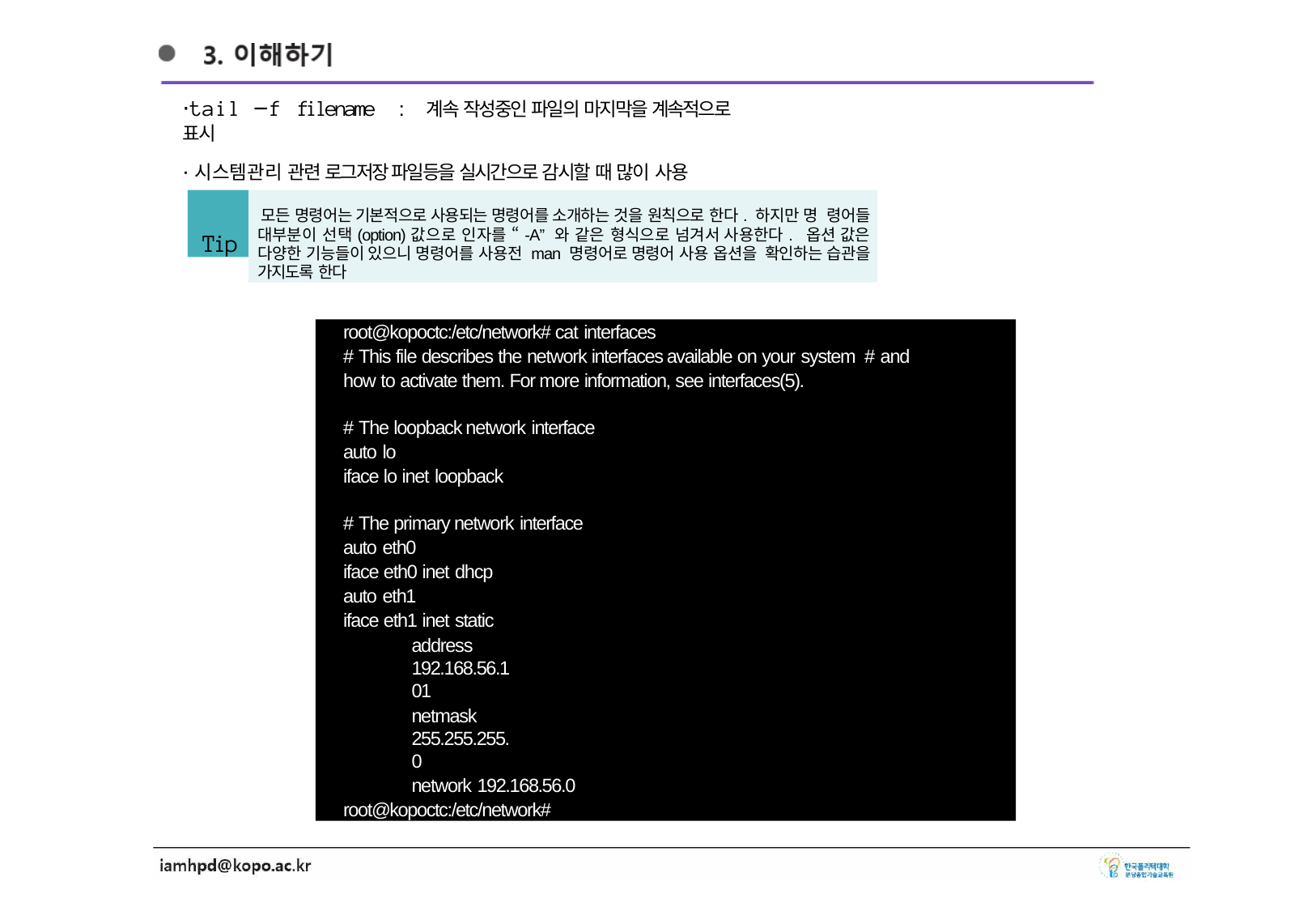

∙tail –f filename  : 계속 작성중인 파일의 마지막을 계속적으로 표시
∙시스템관리 관련 로그저장 파일등을 실시간으로 감시할 때 많이 사용

Tip

모든 명령어는 기본적으로 사용되는 명령어를 소개하는 것을 원칙으로 한다. 하지만 명  령어들 대부분이 선택(option)값으로 인자를 “-A” 와 같은 형식으로 넘겨서 사용한다.  옵션 값은 다양한 기능들이 있으니 명령어를 사용전 man 명령어로 명령어 사용 옵션을  확인하는 습관을 가지도록 한다
root@kopoctc:/etc/network# cat interfaces
# This file describes the network interfaces available on your system  # and how to activate them. For more information, see interfaces(5).

# The loopback network interface  auto lo
iface lo inet loopback

# The primary network interface  auto eth0
iface eth0 inet dhcp  auto eth1
iface eth1 inet static
address 192.168.56.101
netmask 255.255.255.0
network 192.168.56.0  root@kopoctc:/etc/network#
<그림 Ⅰ-36> cat 명령어 사용